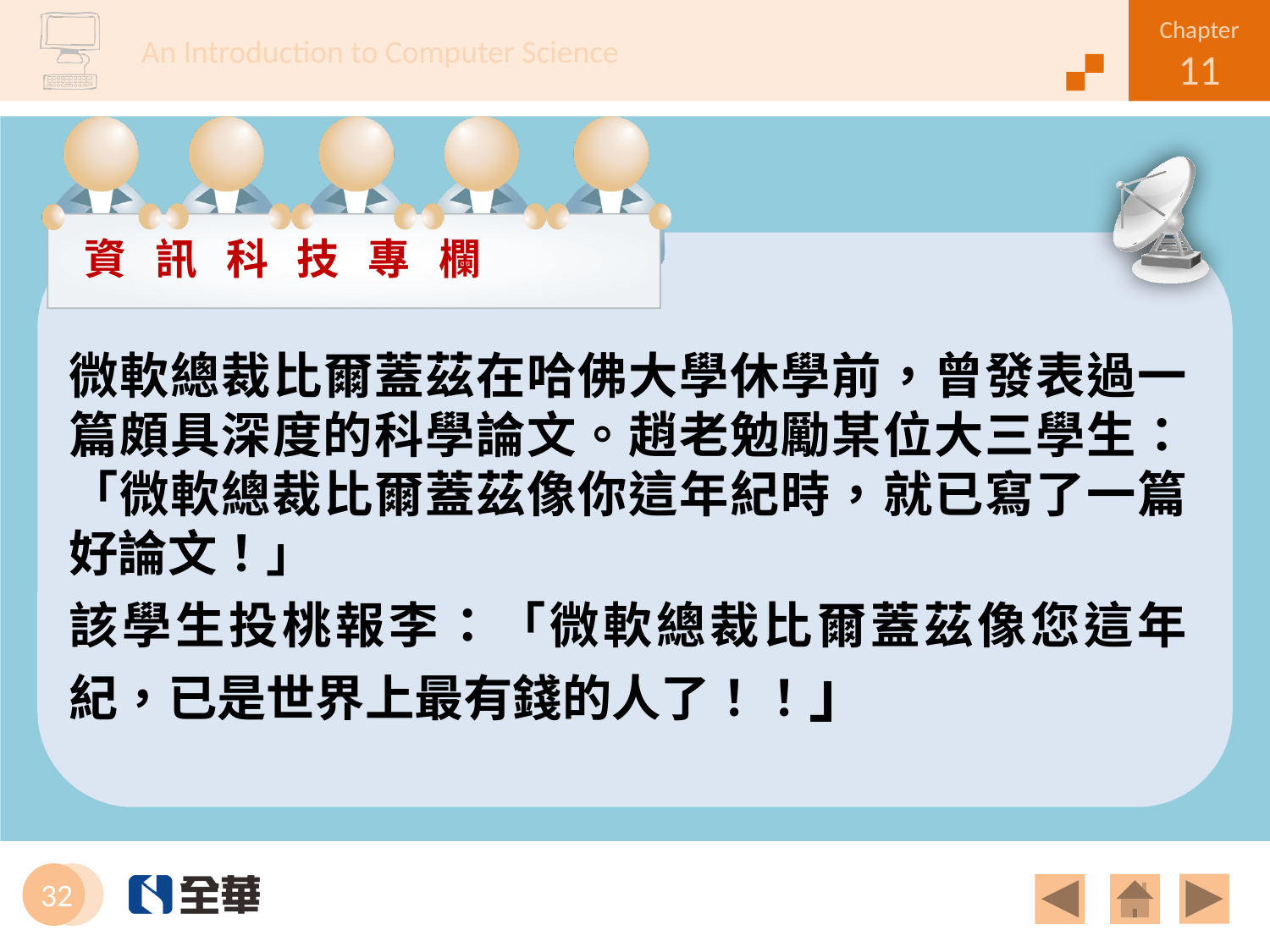

微軟總裁比爾蓋茲在哈佛大學休學前，曾發表過一篇頗具深度的科學論文。趙老勉勵某位大三學生：「微軟總裁比爾蓋茲像你這年紀時，就已寫了一篇好論文！」
該學生投桃報李：「微軟總裁比爾蓋茲像您這年紀，已是世界上最有錢的人了！！」